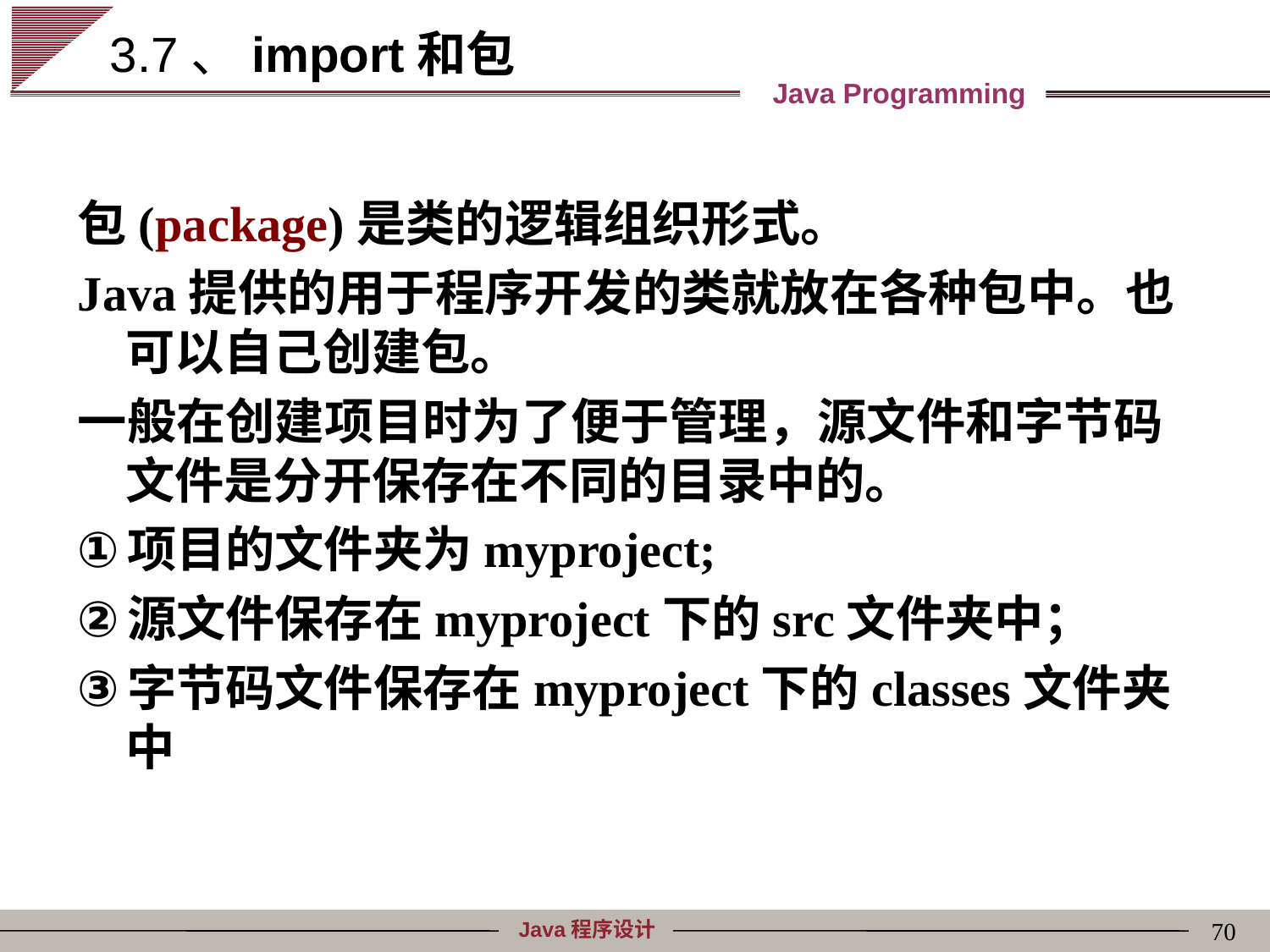

# 3.7、import和包
包(package)是类的逻辑组织形式。
Java提供的用于程序开发的类就放在各种包中。也可以自己创建包。
一般在创建项目时为了便于管理，源文件和字节码文件是分开保存在不同的目录中的。
项目的文件夹为myproject;
源文件保存在myproject下的src文件夹中；
字节码文件保存在myproject下的classes文件夹中